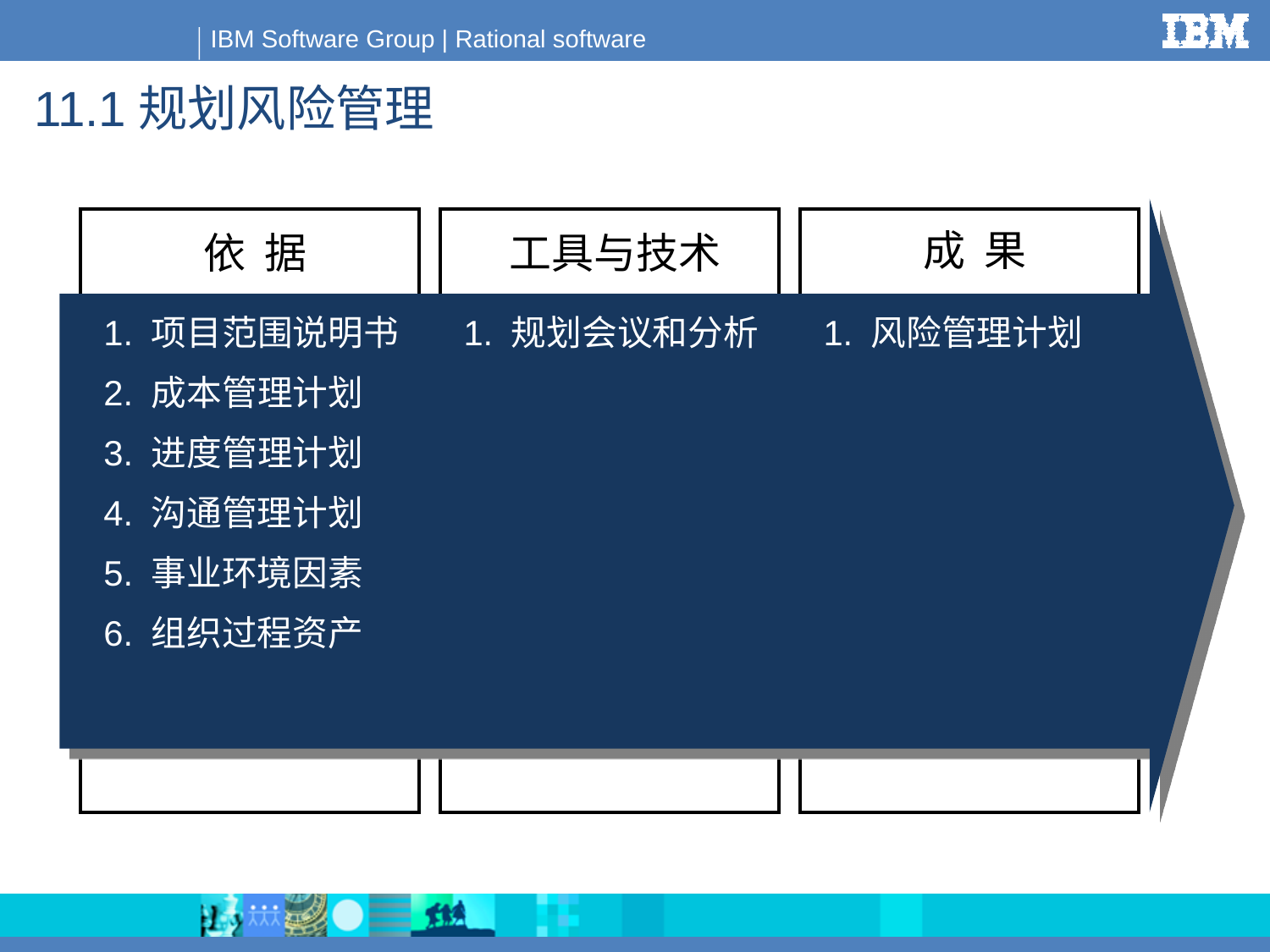

# 11.1规划风险管理

成  果
依  据
工具与技术

项目范围说明书
成本管理计划
进度管理计划
沟通管理计划
事业环境因素
组织过程资产

规划会议和分析

风险管理计划